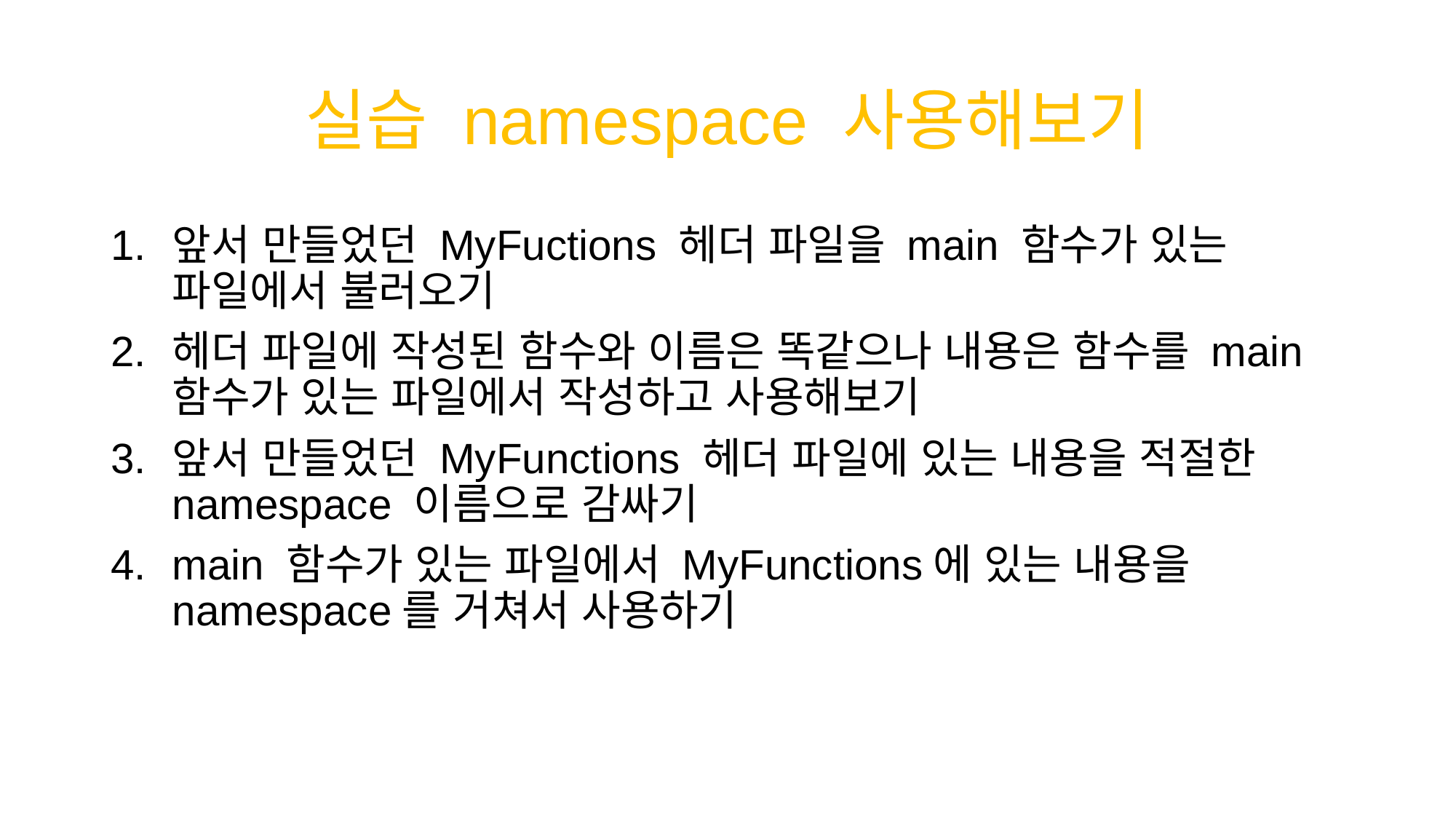

# 실습 namespace 사용해보기
앞서 만들었던 MyFuctions 헤더 파일을 main 함수가 있는 파일에서 불러오기
헤더 파일에 작성된 함수와 이름은 똑같으나 내용은 함수를 main 함수가 있는 파일에서 작성하고 사용해보기
앞서 만들었던 MyFunctions 헤더 파일에 있는 내용을 적절한 namespace 이름으로 감싸기
main 함수가 있는 파일에서 MyFunctions에 있는 내용을 namespace를 거쳐서 사용하기